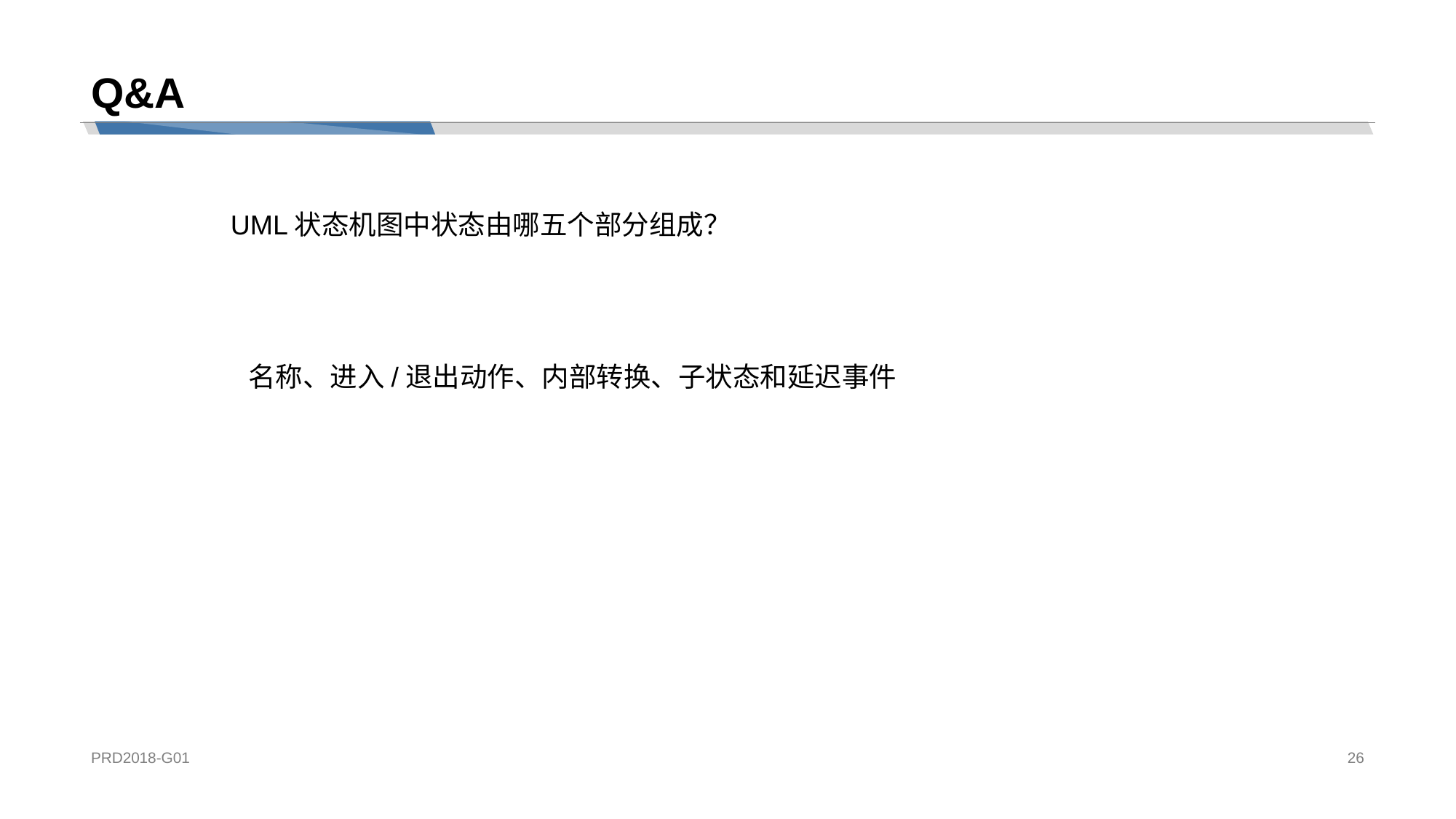

# Q&A
       UML状态机图中状态由哪五个部分组成？

名称、进入/退出动作、内部转换、子状态和延迟事件

PRD2018-G01
26